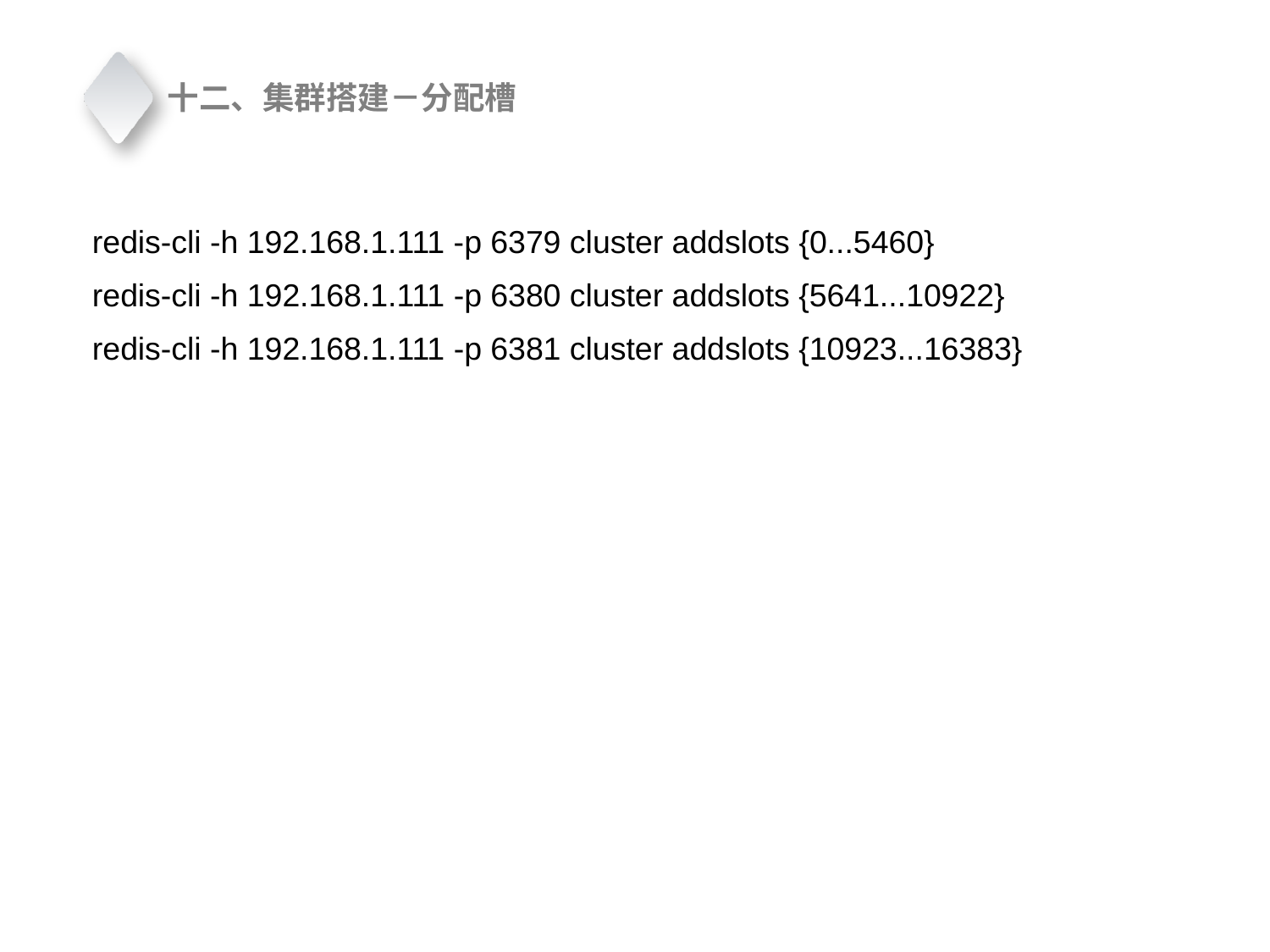

十二、集群搭建－分配槽
redis-cli -h 192.168.1.111 -p 6379 cluster addslots {0...5460}
redis-cli -h 192.168.1.111 -p 6380 cluster addslots {5641...10922}
redis-cli -h 192.168.1.111 -p 6381 cluster addslots {10923...16383}